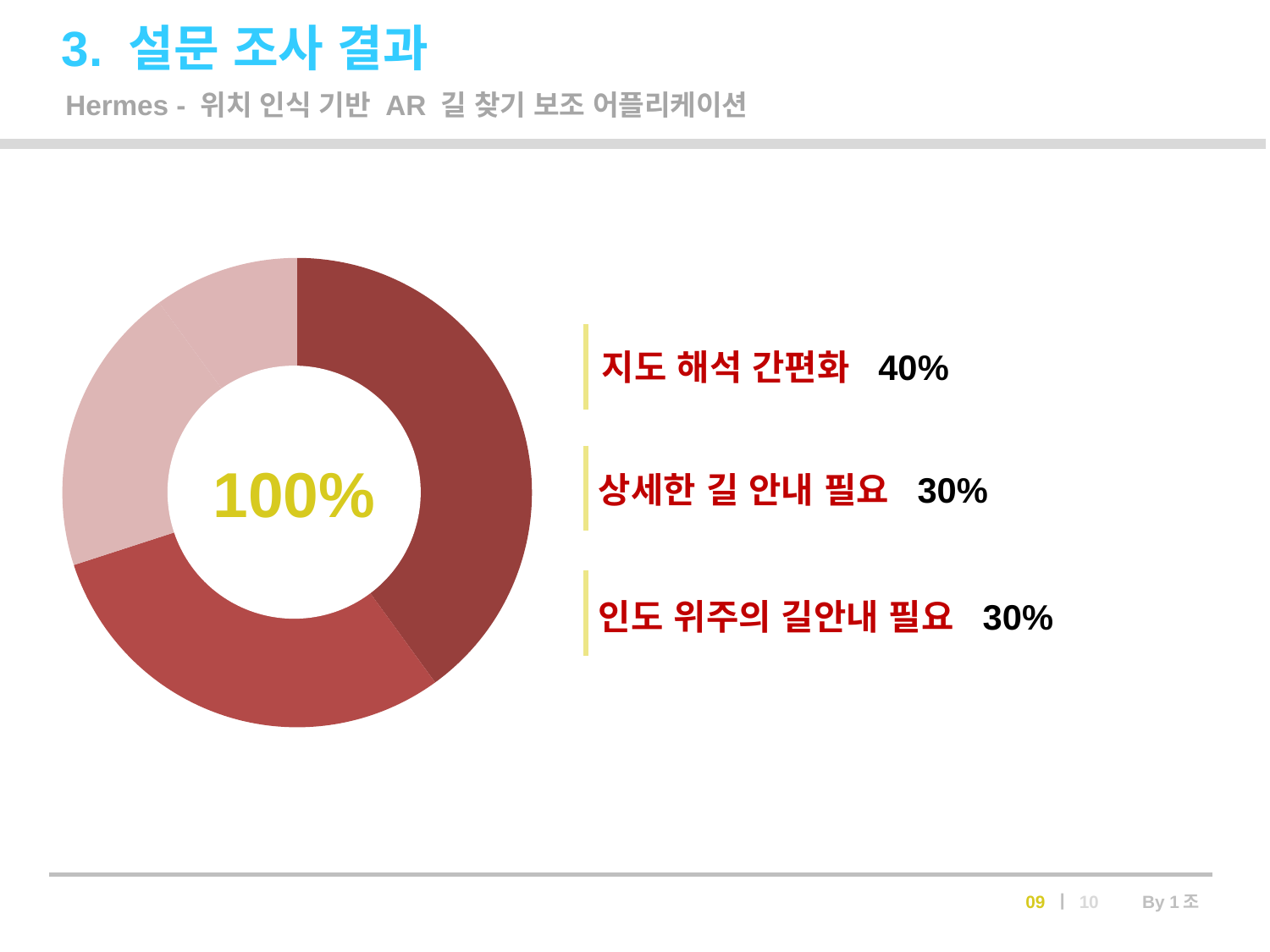

3. 설문 조사 결과
Hermes - 위치 인식 기반 AR 길 찾기 보조 어플리케이션

### Chart

| Category | 판매 |
|---|---|
| 1분기 | 4.0 |
| 2분기 | 3.0 |
| 3분기 | 2.0 |
| 4분기 | 1.0 |
100%

지도 해석 간편화  40%

상세한 길 안내 필요  30%

인도 위주의 길안내 필요  30%
09 ㅣ 10　　By 1조